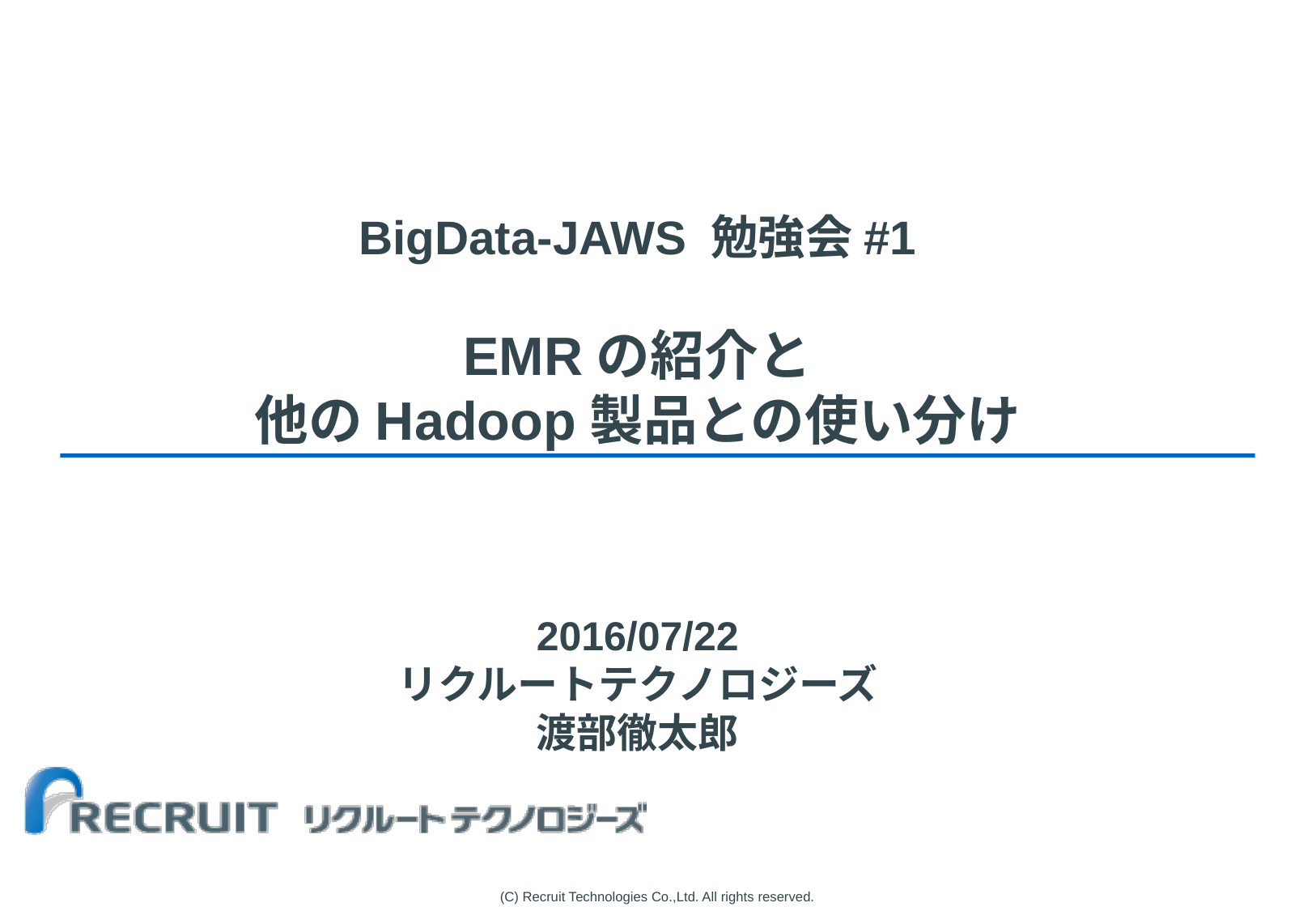

# BigData-JAWS 勉強会#1 EMRの紹介と 他のHadoop製品との使い分け
2016/07/22
リクルートテクノロジーズ
渡部徹太郎